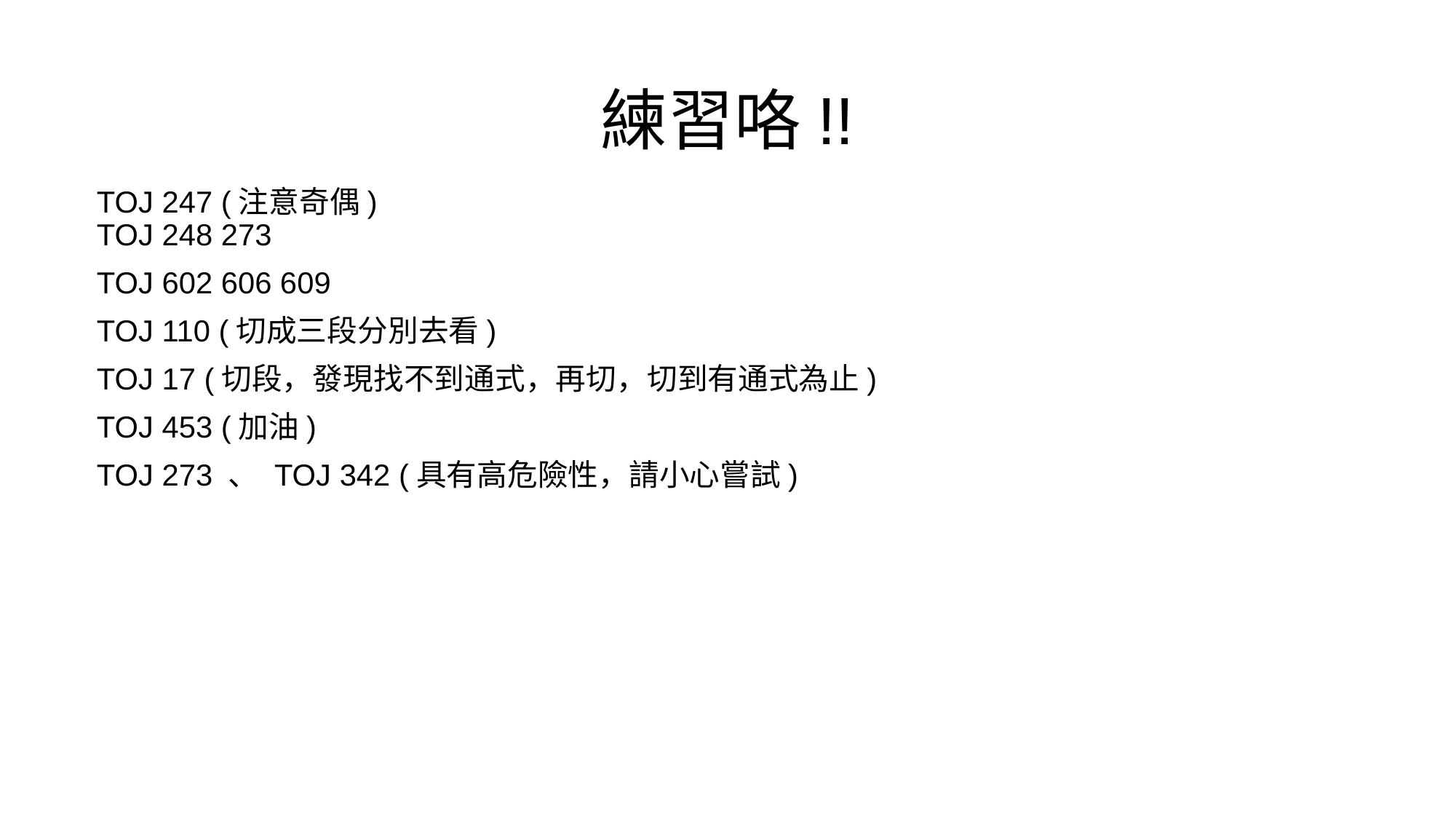

# 練習咯!!
TOJ 247 (注意奇偶)
TOJ 248 273
TOJ 602 606 609
TOJ 110 (切成三段分別去看)
TOJ 17 (切段，發現找不到通式，再切，切到有通式為止)
TOJ 453 (加油)
TOJ 273 、 TOJ 342 (具有高危險性，請小心嘗試)